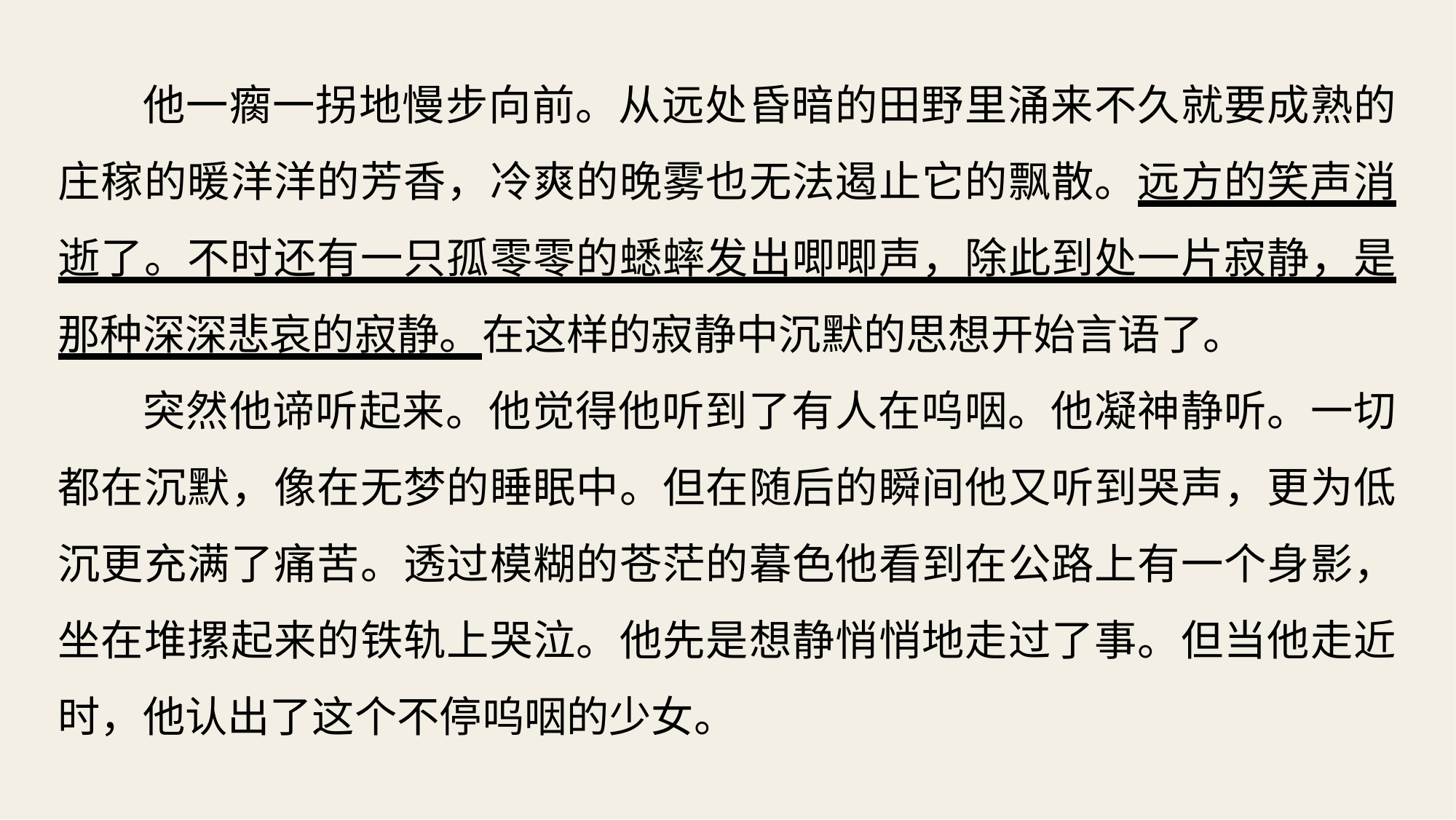

他一瘸一拐地慢步向前。从远处昏暗的田野里涌来不久就要成熟的庄稼的暖洋洋的芳香，冷爽的晚雾也无法遏止它的飘散。远方的笑声消逝了。不时还有一只孤零零的蟋蟀发出唧唧声，除此到处一片寂静，是那种深深悲哀的寂静。在这样的寂静中沉默的思想开始言语了。
突然他谛听起来。他觉得他听到了有人在呜咽。他凝神静听。一切都在沉默，像在无梦的睡眠中。但在随后的瞬间他又听到哭声，更为低沉更充满了痛苦。透过模糊的苍茫的暮色他看到在公路上有一个身影，坐在堆摞起来的铁轨上哭泣。他先是想静悄悄地走过了事。但当他走近时，他认出了这个不停呜咽的少女。